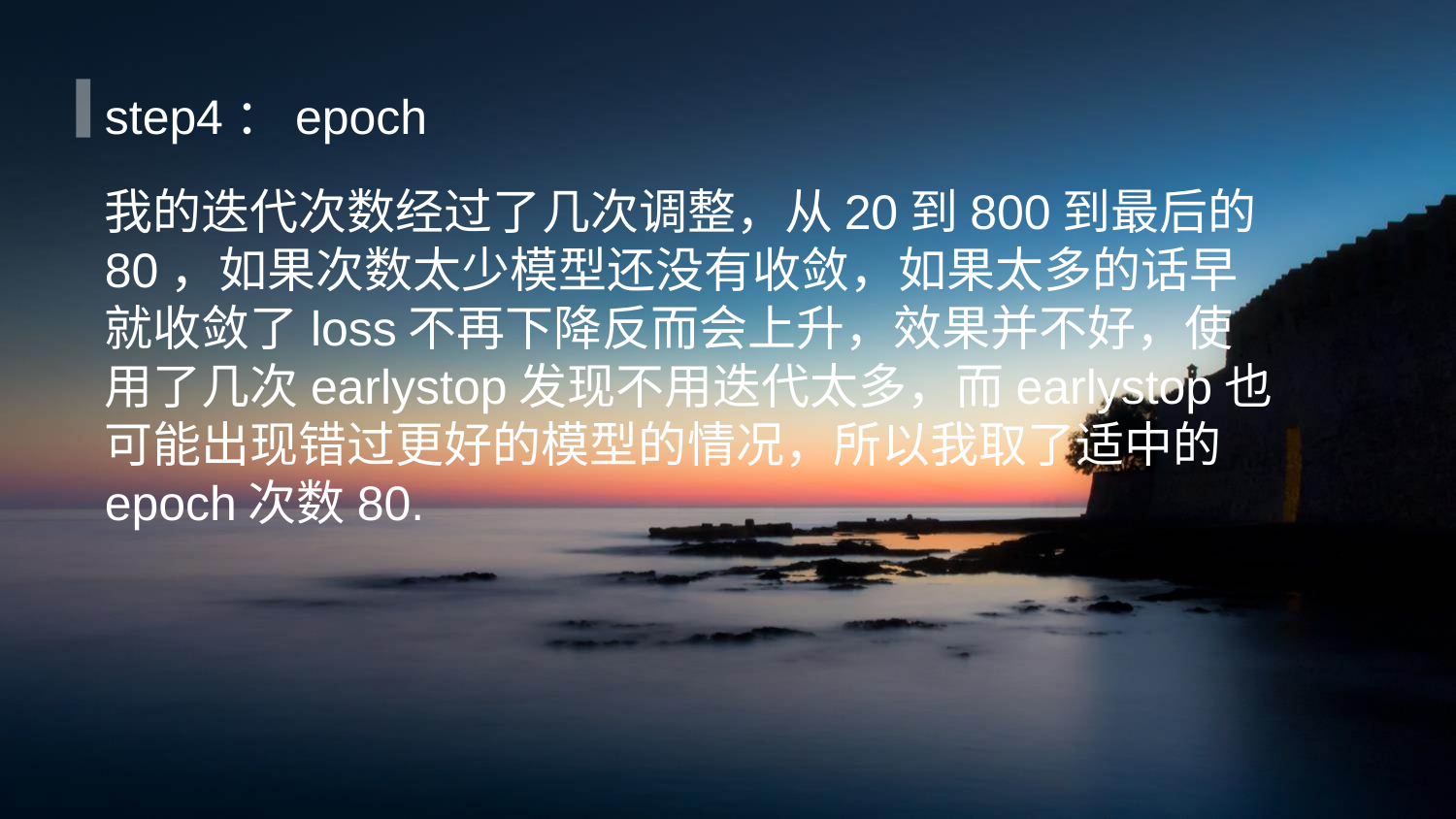

step4：epoch

我的迭代次数经过了几次调整，从20到800到最后的80，如果次数太少模型还没有收敛，如果太多的话早就收敛了loss不再下降反而会上升，效果并不好，使用了几次earlystop发现不用迭代太多，而earlystop也可能出现错过更好的模型的情况，所以我取了适中的epoch次数80.